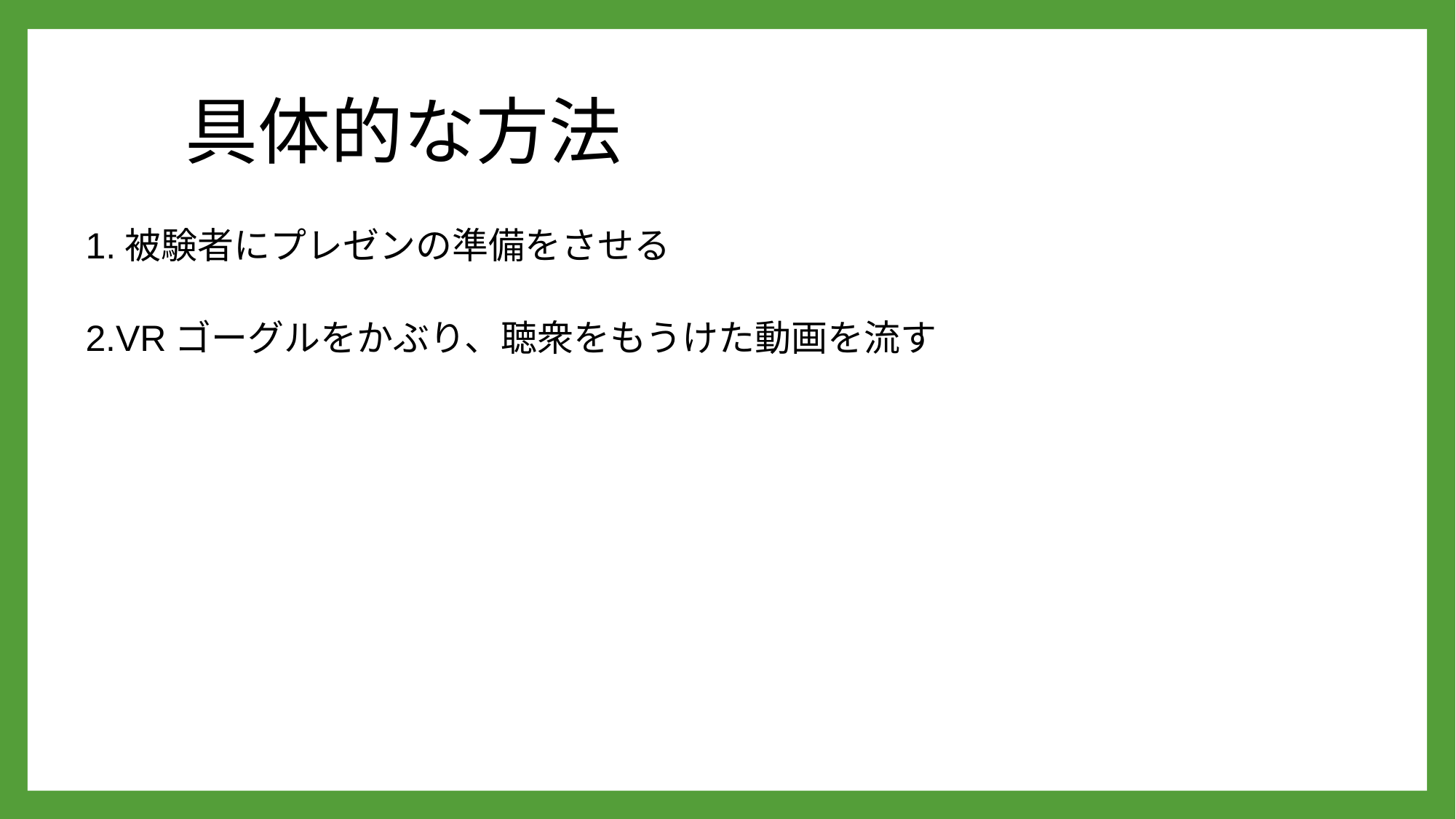

具体的な方法
1.被験者にプレゼンの準備をさせる
2.VRゴーグルをかぶり、聴衆をもうけた動画を流す